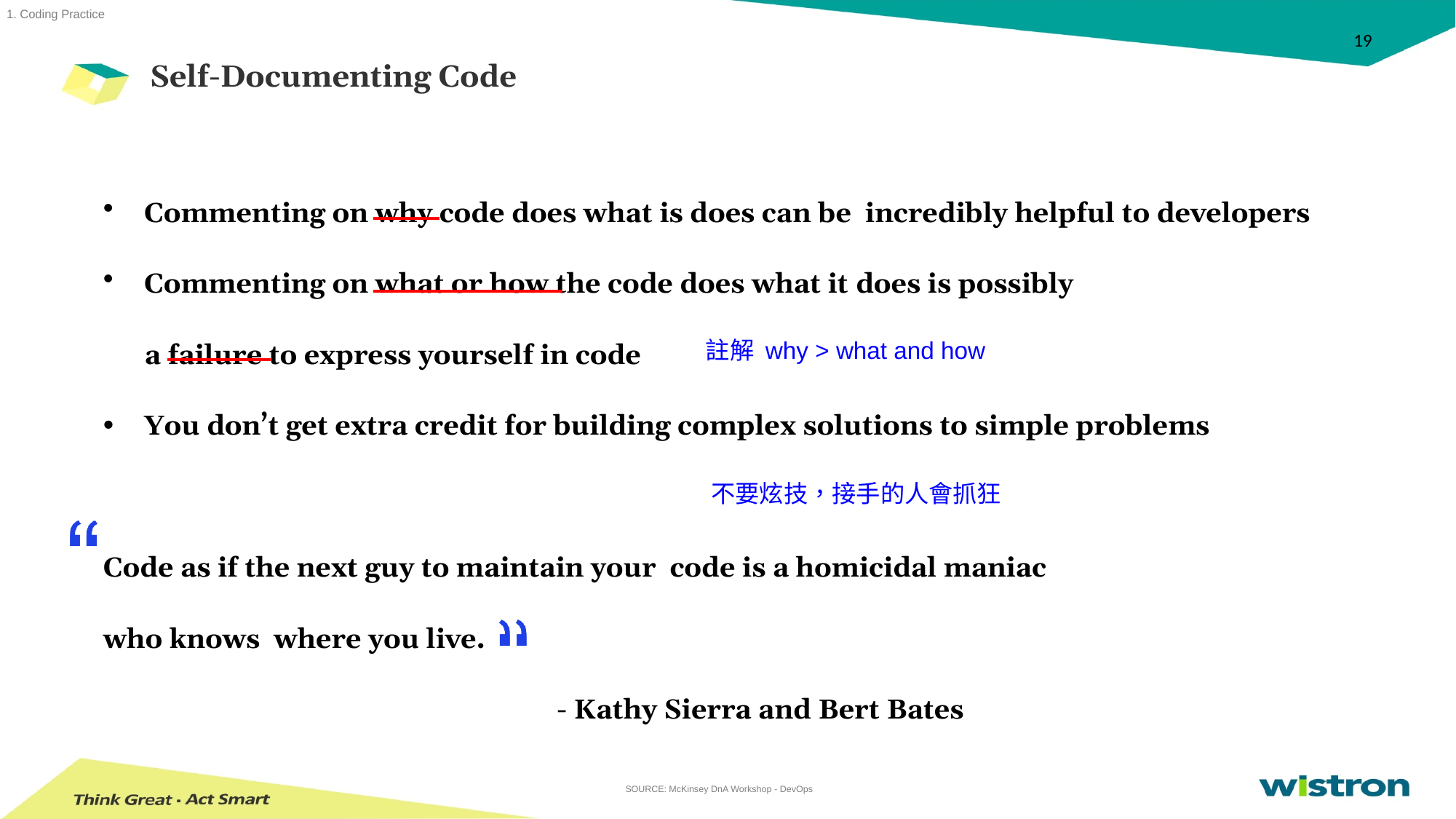

1. Coding Practice
19
Self-Documenting Code
Commenting on why code does what is does can be  incredibly helpful to developers
Commenting on what or how the code does what it does is possibly
      a failure to express yourself in code
You don’t get extra credit for building complex solutions to simple problems

Code as if the next guy to maintain your  code is a homicidal maniac
who knows  where you live.
                                                            - Kathy Sierra and Bert Bates
註解 why > what and how
不要炫技，接手的人會抓狂

SOURCE: McKinsey DnA Workshop - DevOps